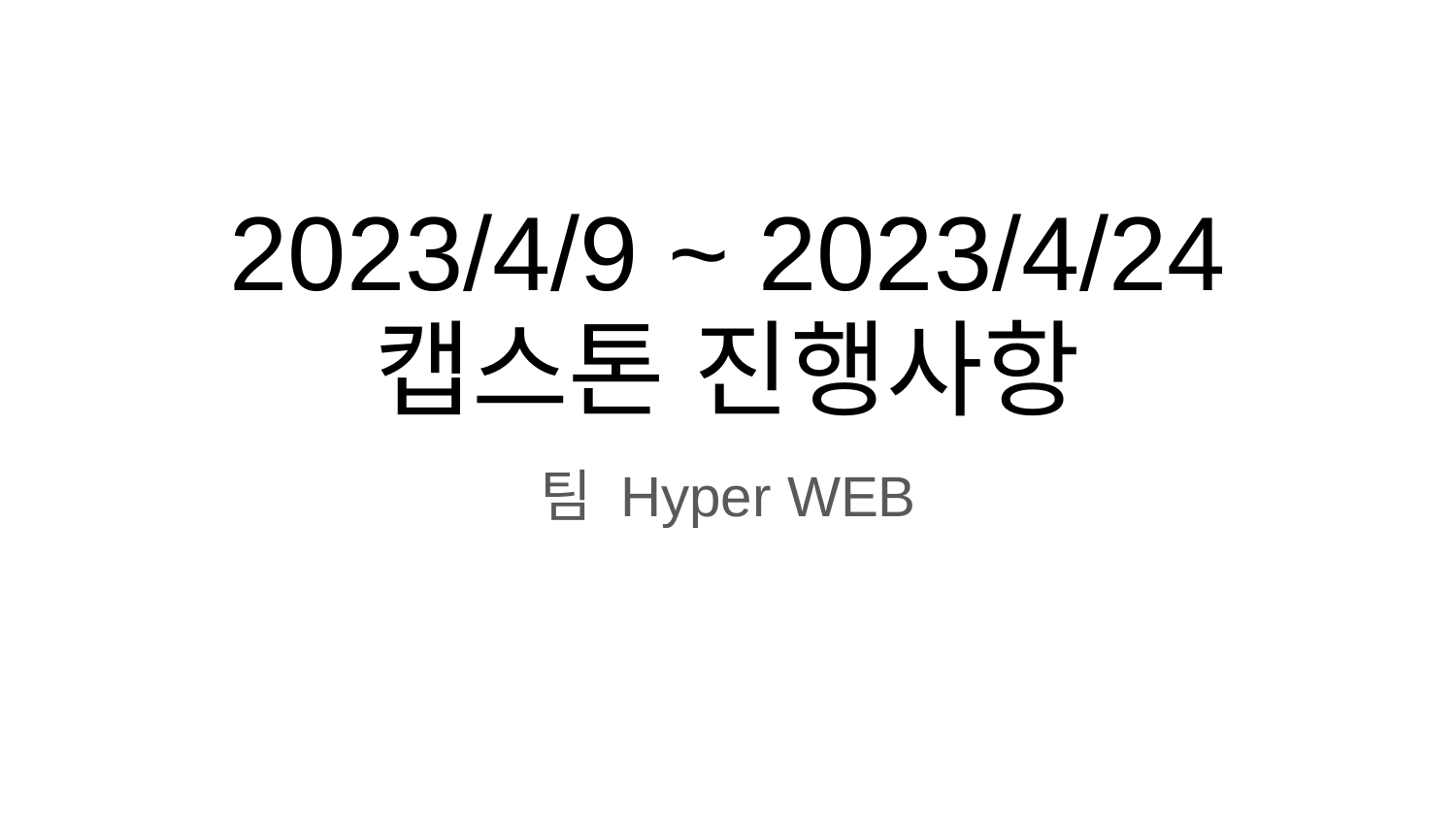

# 2023/4/9 ~ 2023/4/24 캡스톤 진행사항
팀 Hyper WEB